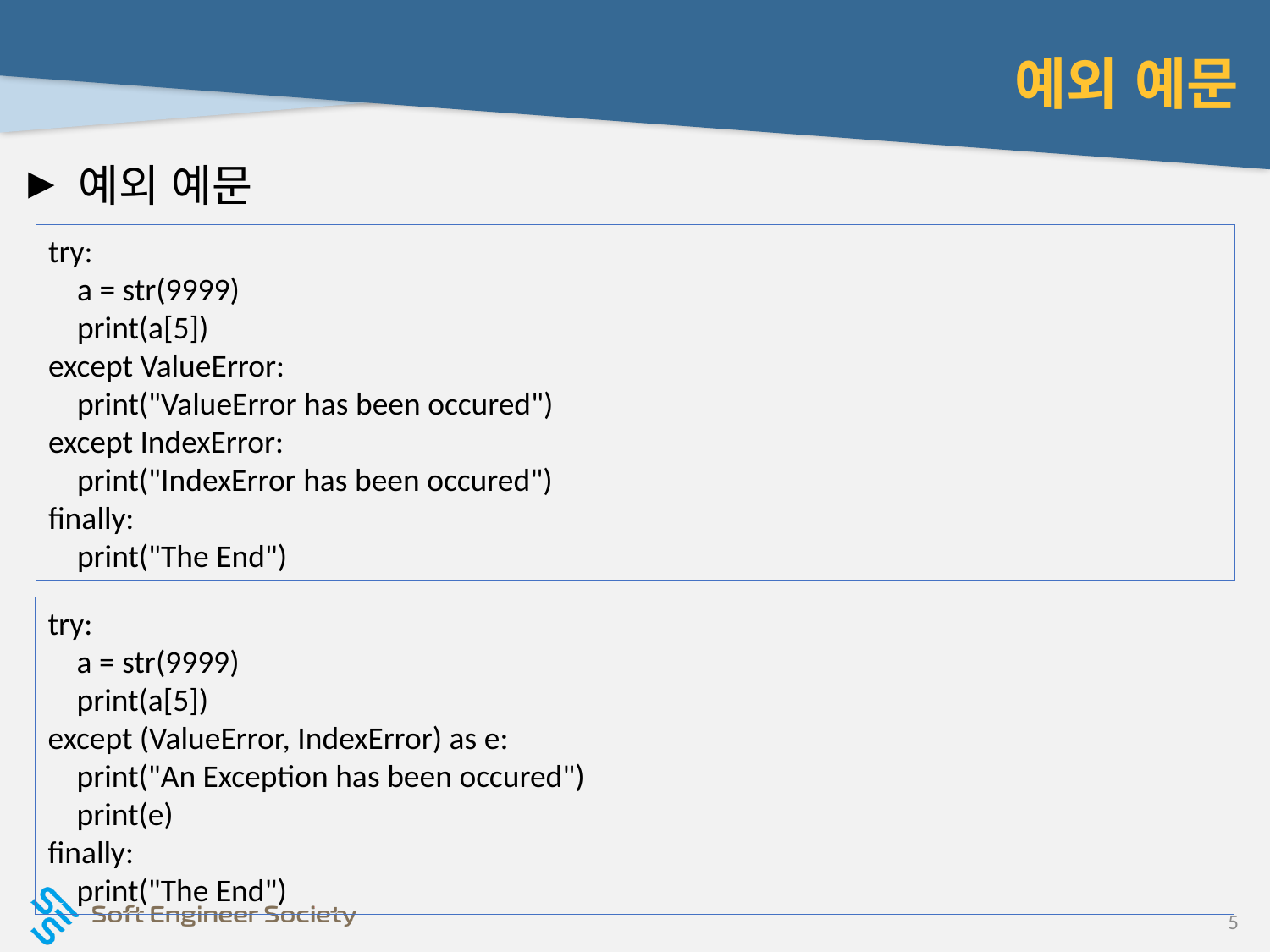

# 예외 예문
예외 예문
try:
    a = str(9999)
    print(a[5])
except ValueError:
    print("ValueError has been occured")
except IndexError:
    print("IndexError has been occured")
finally:
    print("The End")
try:
    a = str(9999)
    print(a[5])
except (ValueError, IndexError) as e:
    print("An Exception has been occured")
    print(e)
finally:
    print("The End")
5